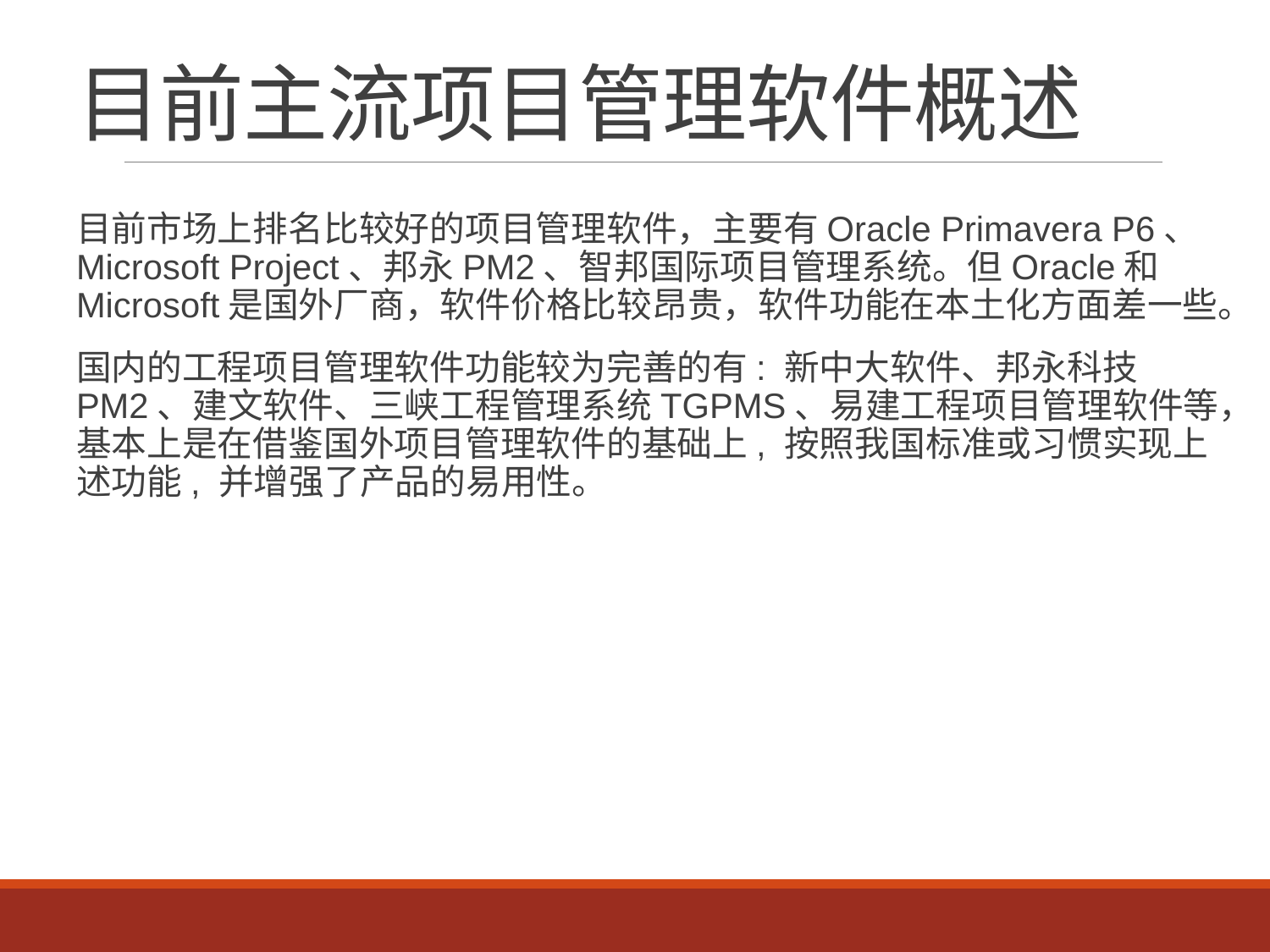

# 目前主流项目管理软件概述
目前市场上排名比较好的项目管理软件，主要有Oracle Primavera P6、Microsoft Project、邦永PM2、智邦国际项目管理系统。但Oracle和Microsoft是国外厂商，软件价格比较昂贵，软件功能在本土化方面差一些。
国内的工程项目管理软件功能较为完善的有: 新中大软件、邦永科技PM2、建文软件、三峡工程管理系统TGPMS、易建工程项目管理软件等，基本上是在借鉴国外项目管理软件的基础上, 按照我国标准或习惯实现上述功能, 并增强了产品的易用性。